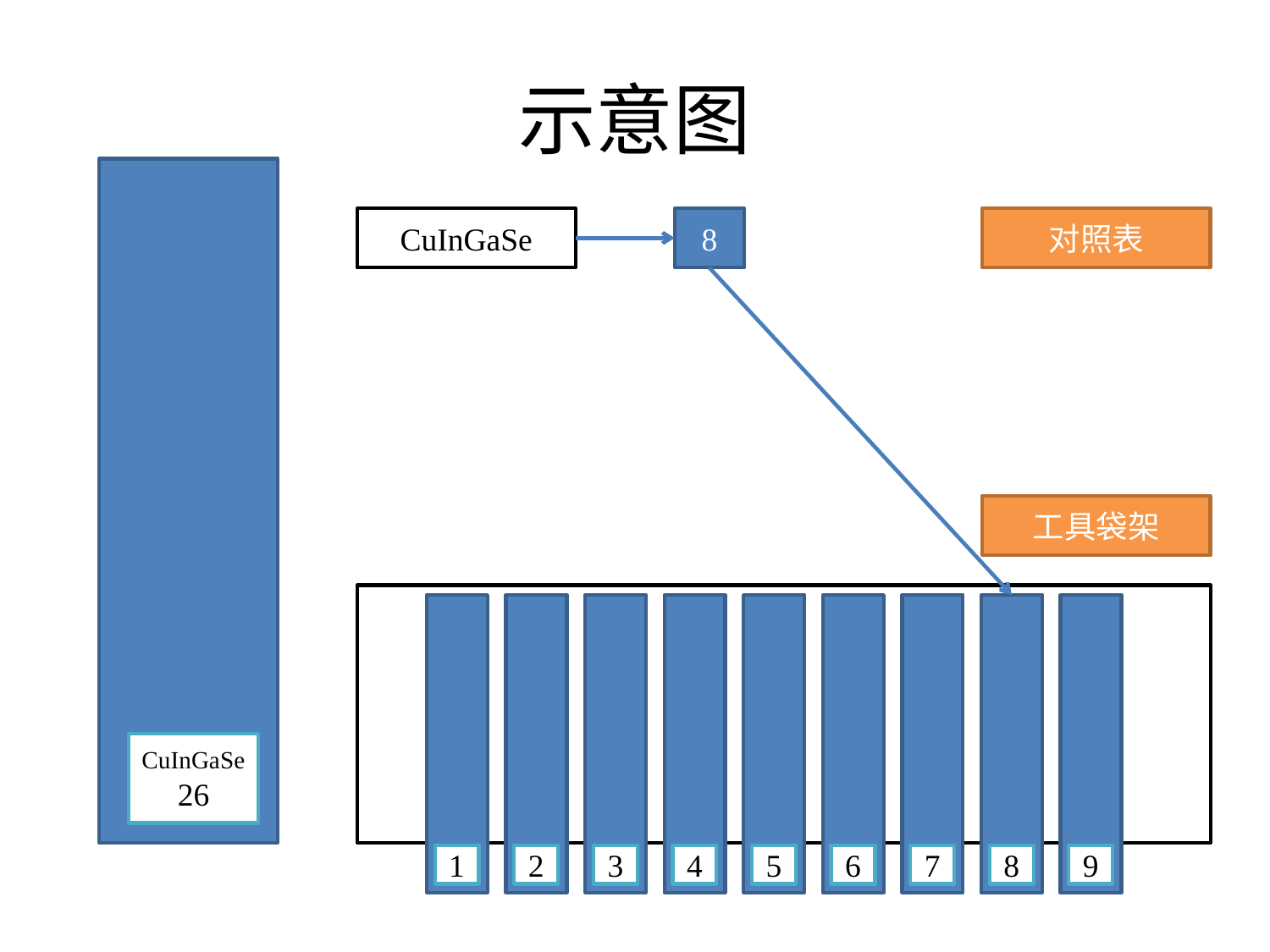

# 示意图

CuInGaSe
8
对照表
工具袋架

1

2

3

4

5

6

7

8

9
CuInGaSe
26